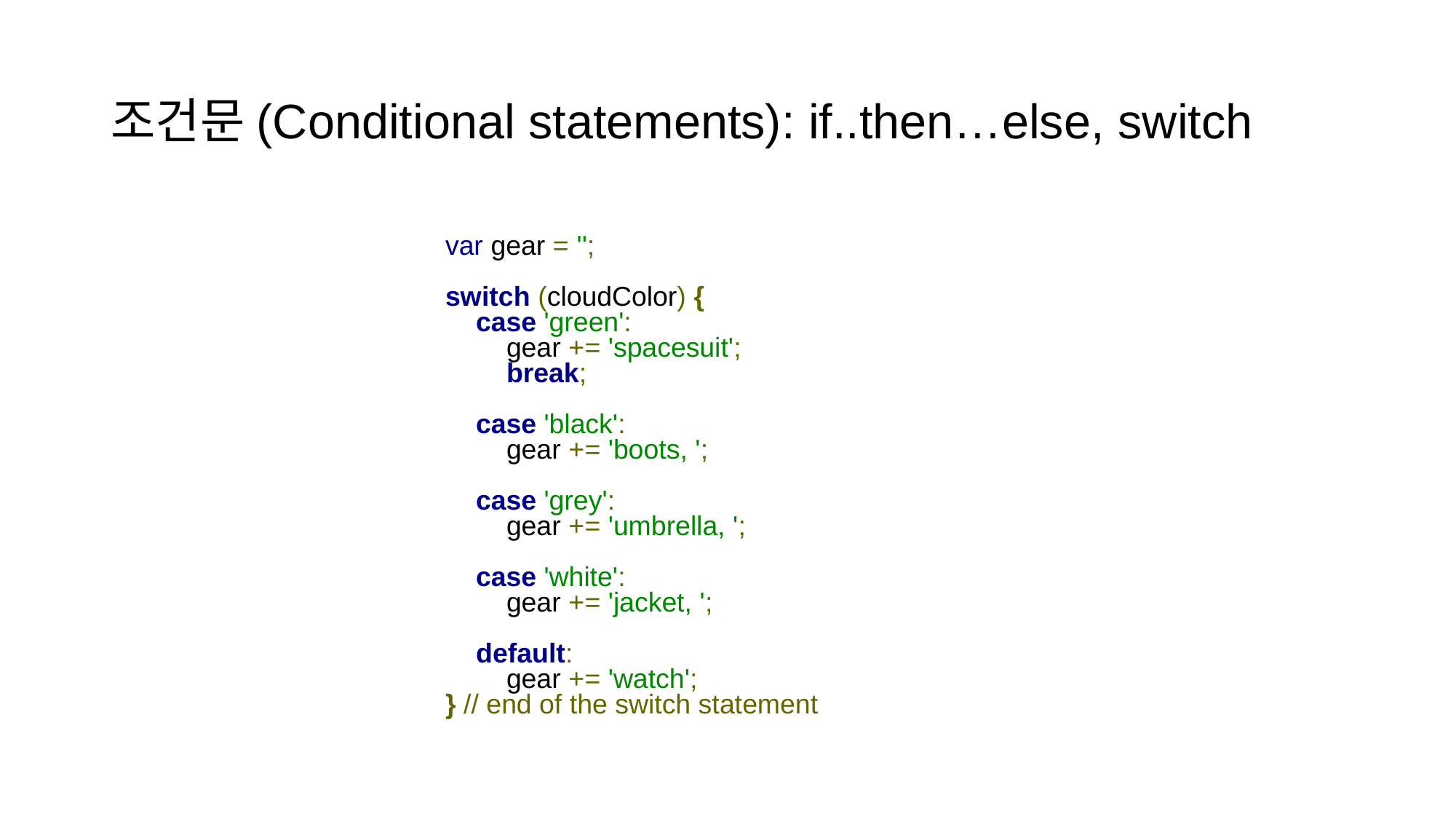

# 조건문(Conditional statements): if..then…else, switch
var gear = '';

switch (cloudColor) {
    case 'green':
        gear += 'spacesuit';
        break;

    case 'black':
        gear += 'boots, ';

    case 'grey':
        gear += 'umbrella, ';

    case 'white':
        gear += 'jacket, ';

    default:
        gear += 'watch';
} // end of the switch statement